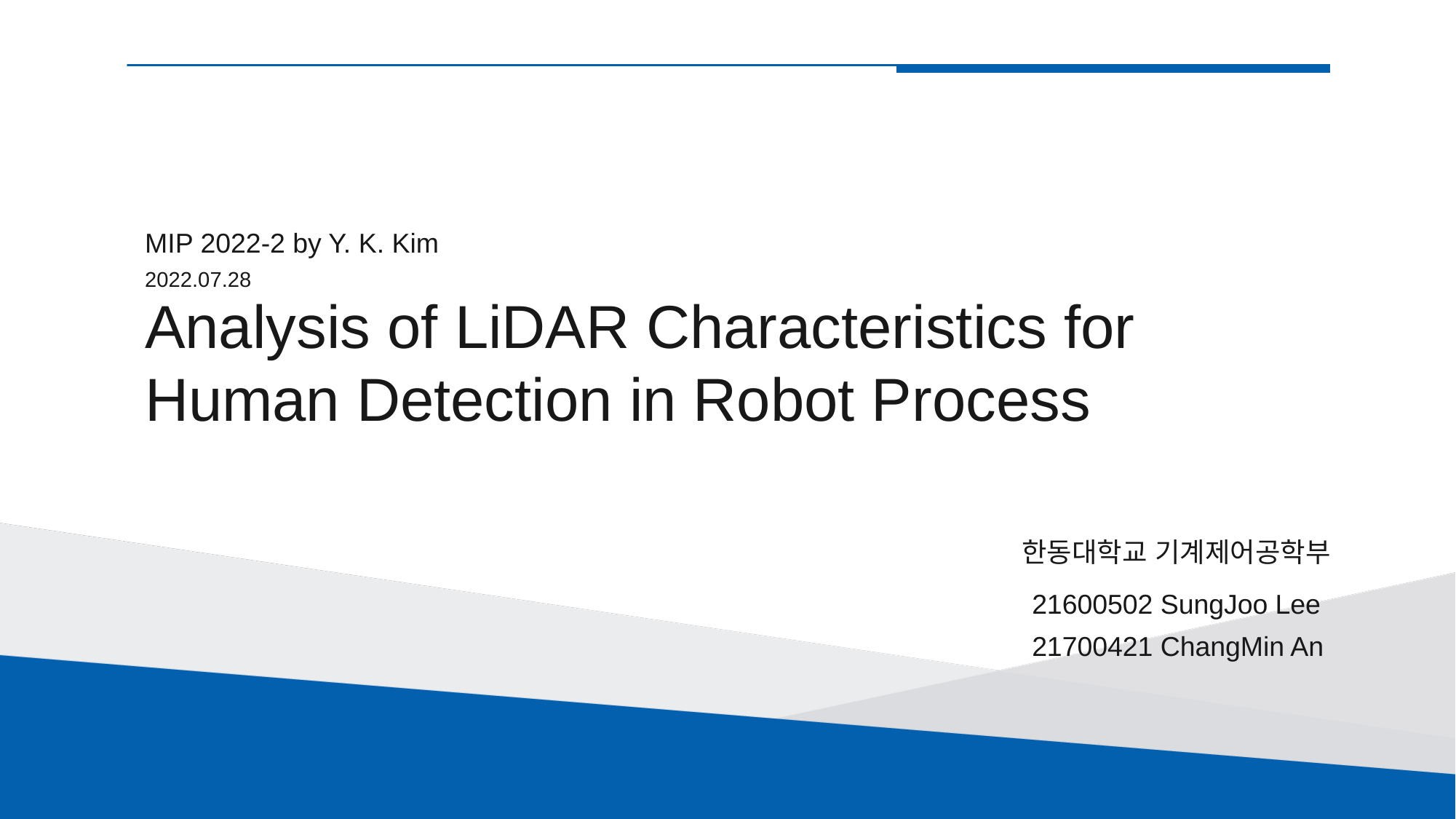

MIP 2022-2 by Y. K. Kim
2022.07.28
Analysis of LiDAR Characteristics for Human Detection in Robot Process
한동대학교 기계제어공학부
21600502 SungJoo Lee
21700421 ChangMin An